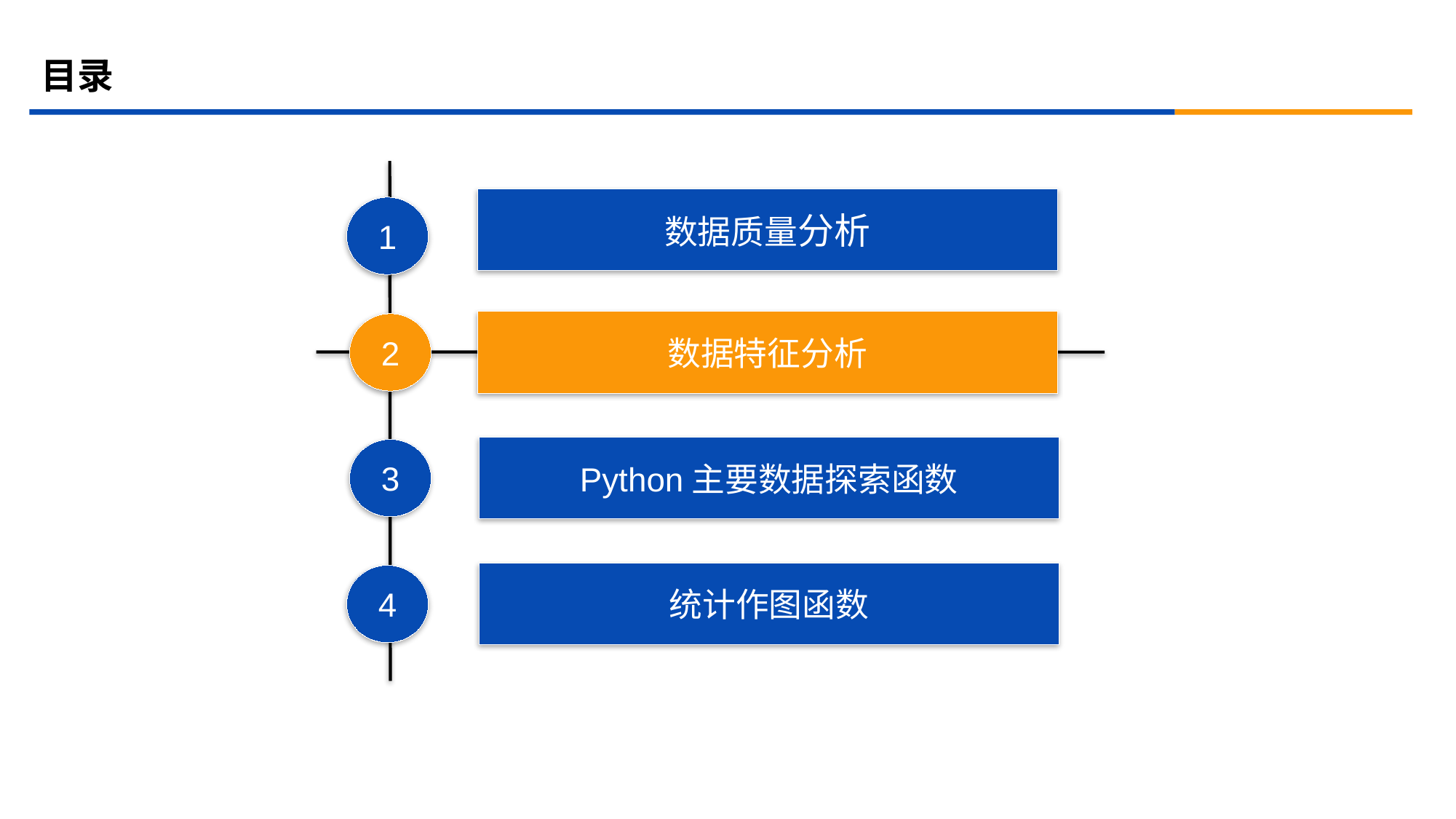

# 目录
数据质量分析
1
数据特征分析
2

Python主要数据探索函数
3
统计作图函数
4